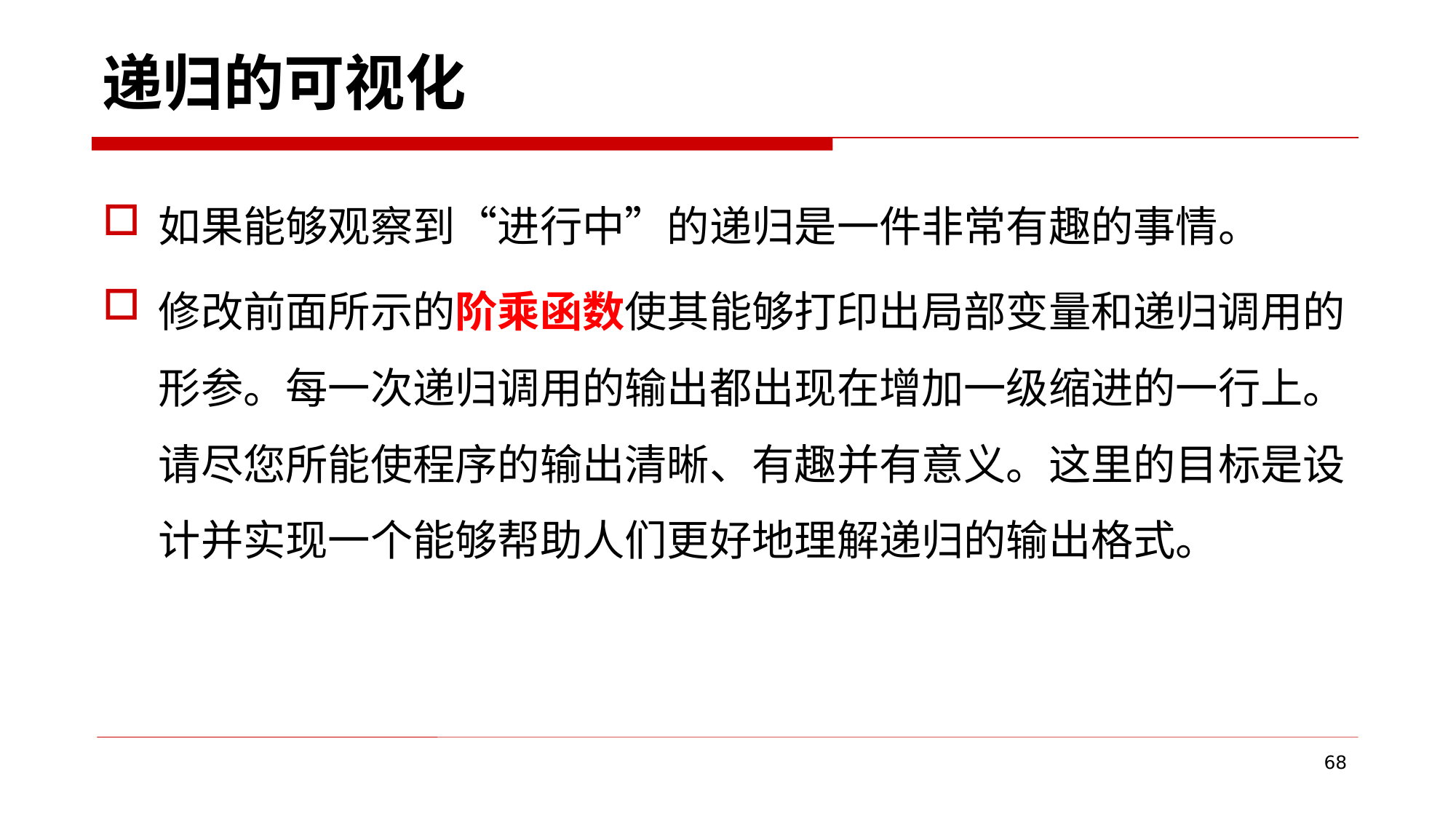

递归的可视化
如果能够观察到“进行中”的递归是一件非常有趣的事情。
修改前面所示的阶乘函数使其能够打印出局部变量和递归调用的形参。每一次递归调用的输出都出现在增加一级缩进的一行上。请尽您所能使程序的输出清晰、有趣并有意义。这里的目标是设计并实现一个能够帮助人们更好地理解递归的输出格式。
68